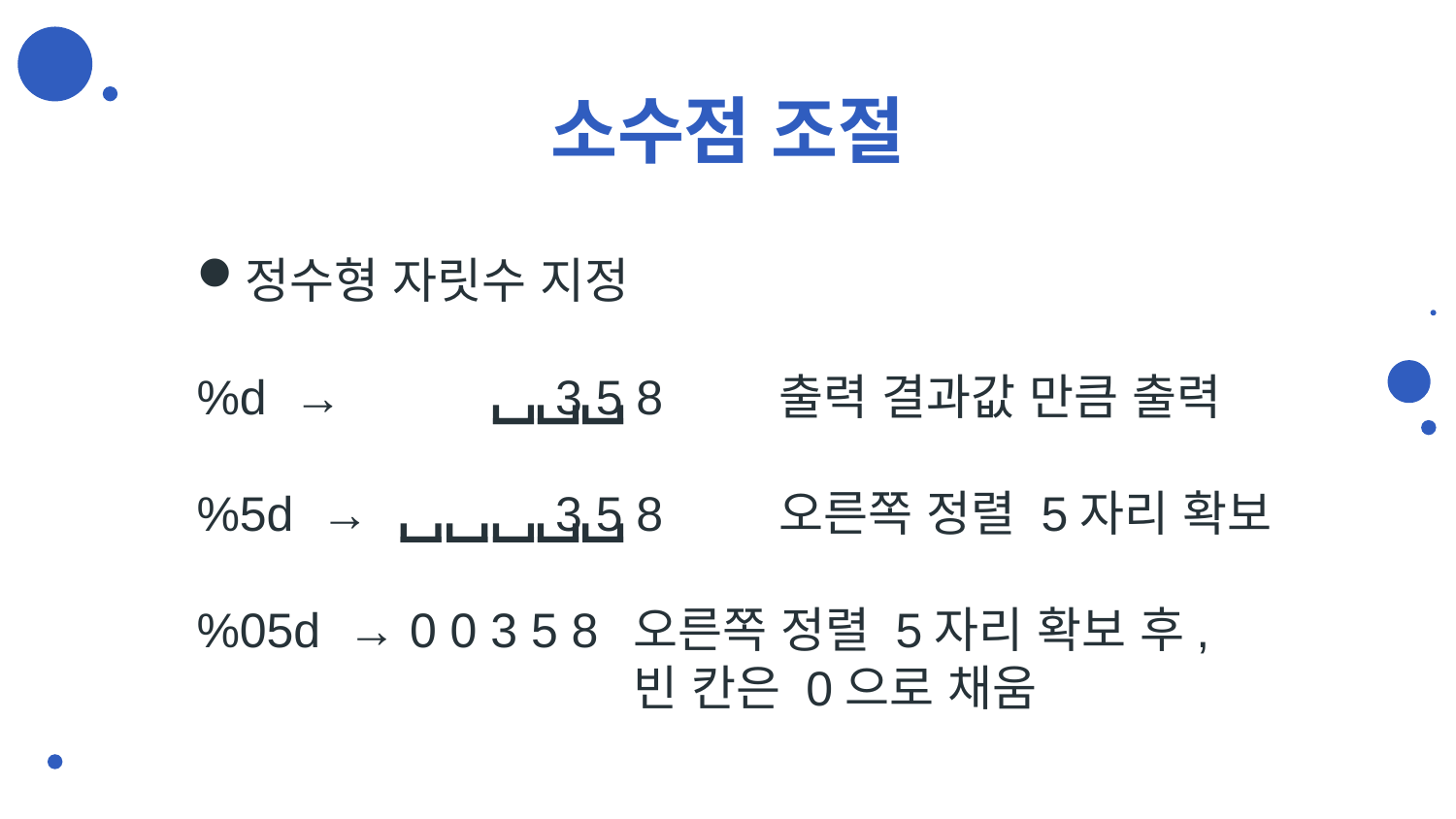

# 소수점 조절
정수형 자릿수 지정

%d  → 	     3 5 8	출력 결과값 만큼 출력

%5d  →	     3 5 8	오른쪽 정렬 5자리 확보

%05d  → 0 0 3 5 8 	오른쪽 정렬 5자리 확보 후,					빈 칸은 0으로 채움